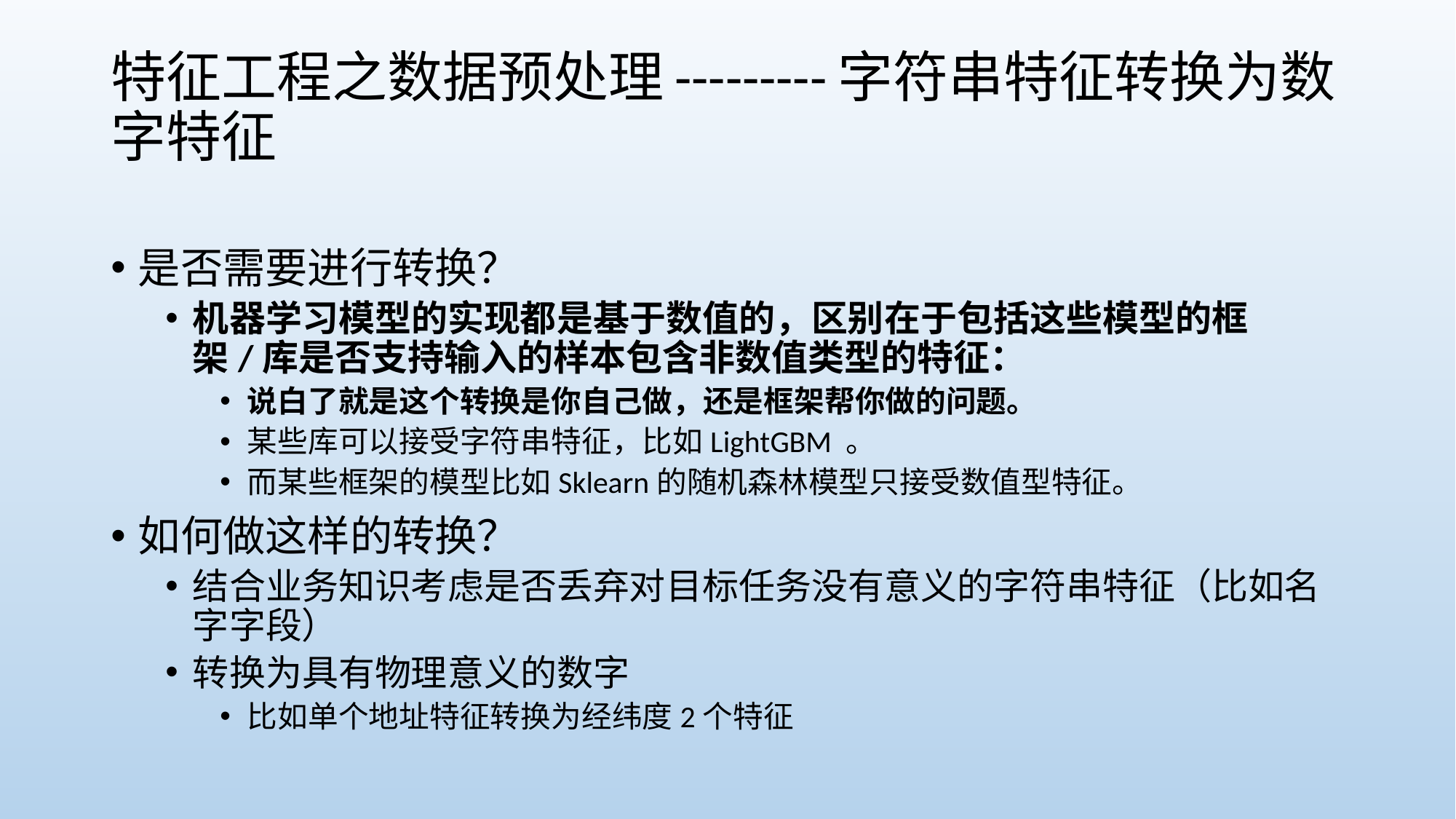

# 特征工程之数据预处理---------字符串特征转换为数字特征
是否需要进行转换？
机器学习模型的实现都是基于数值的，区别在于包括这些模型的框架/库是否支持输入的样本包含非数值类型的特征：
说白了就是这个转换是你自己做，还是框架帮你做的问题。
某些库可以接受字符串特征，比如LightGBM 。
而某些框架的模型比如Sklearn的随机森林模型只接受数值型特征。
如何做这样的转换？
结合业务知识考虑是否丢弃对目标任务没有意义的字符串特征（比如名字字段）
转换为具有物理意义的数字
比如单个地址特征转换为经纬度2个特征